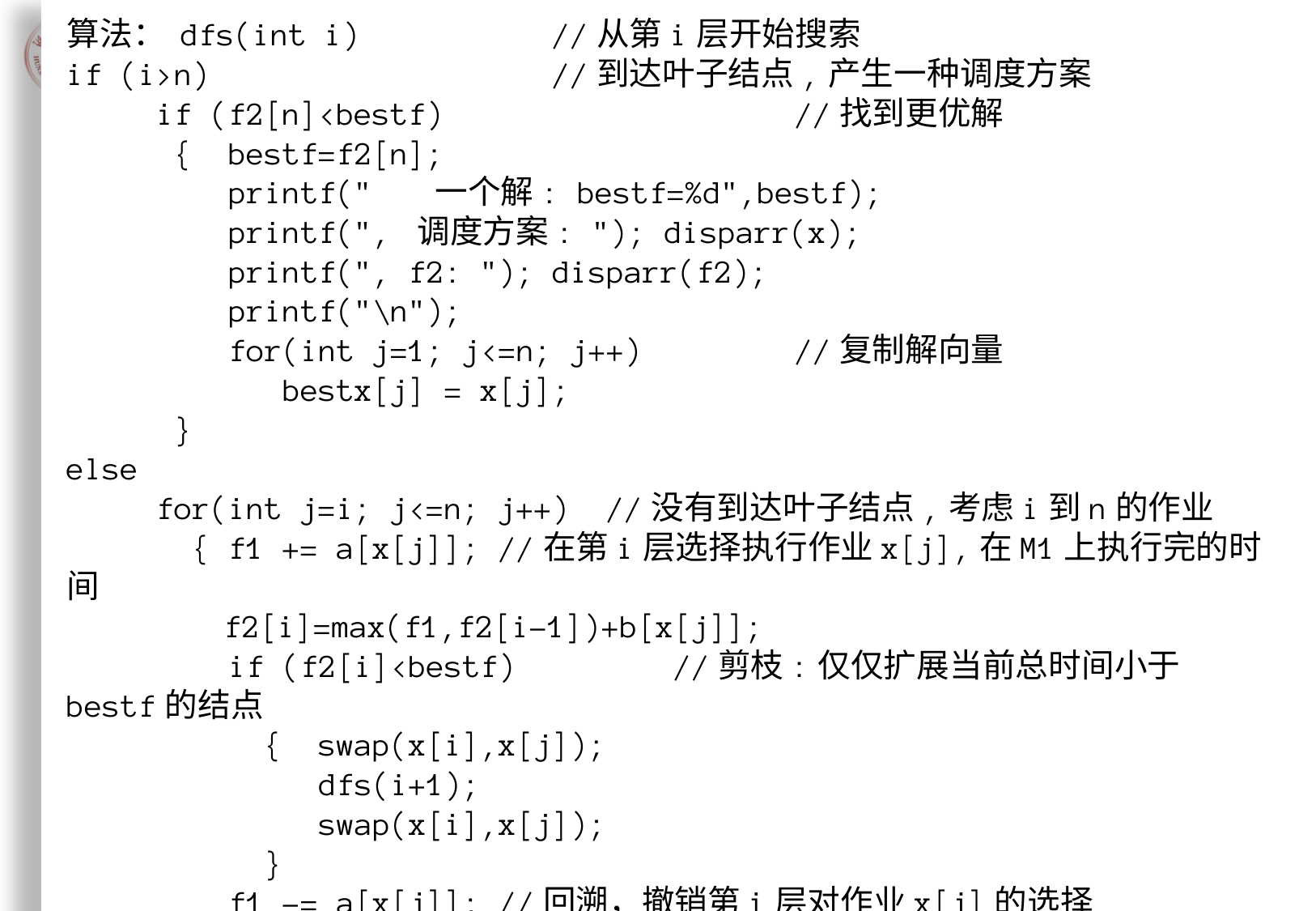

算法： dfs(int i)		//从第i层开始搜索
if (i>n)			//到达叶子结点,产生一种调度方案
     if (f2[n]<bestf)			//找到更优解
      {  bestf=f2[n];
         printf("   一个解: bestf=%d",bestf);
         printf(", 调度方案: "); disparr(x);
         printf(", f2: "); disparr(f2);
         printf("\n");
         for(int j=1; j<=n; j++)		//复制解向量
            bestx[j] = x[j];
      }
else
     for(int j=i; j<=n; j++)  //没有到达叶子结点,考虑i到n的作业
       { f1 += a[x[j]]; //在第i层选择执行作业x[j],在M1上执行完的时间
	  f2[i]=max(f1,f2[i-1])+b[x[j]];
         if (f2[i]<bestf)  	//剪枝:仅仅扩展当前总时间小于bestf的结点
           {  swap(x[i],x[j]);
              dfs(i+1);
              swap(x[i],x[j]);
           }
         f1 -= a[x[j]]; //回溯，撤销第i层对作业x[j]的选择
       }